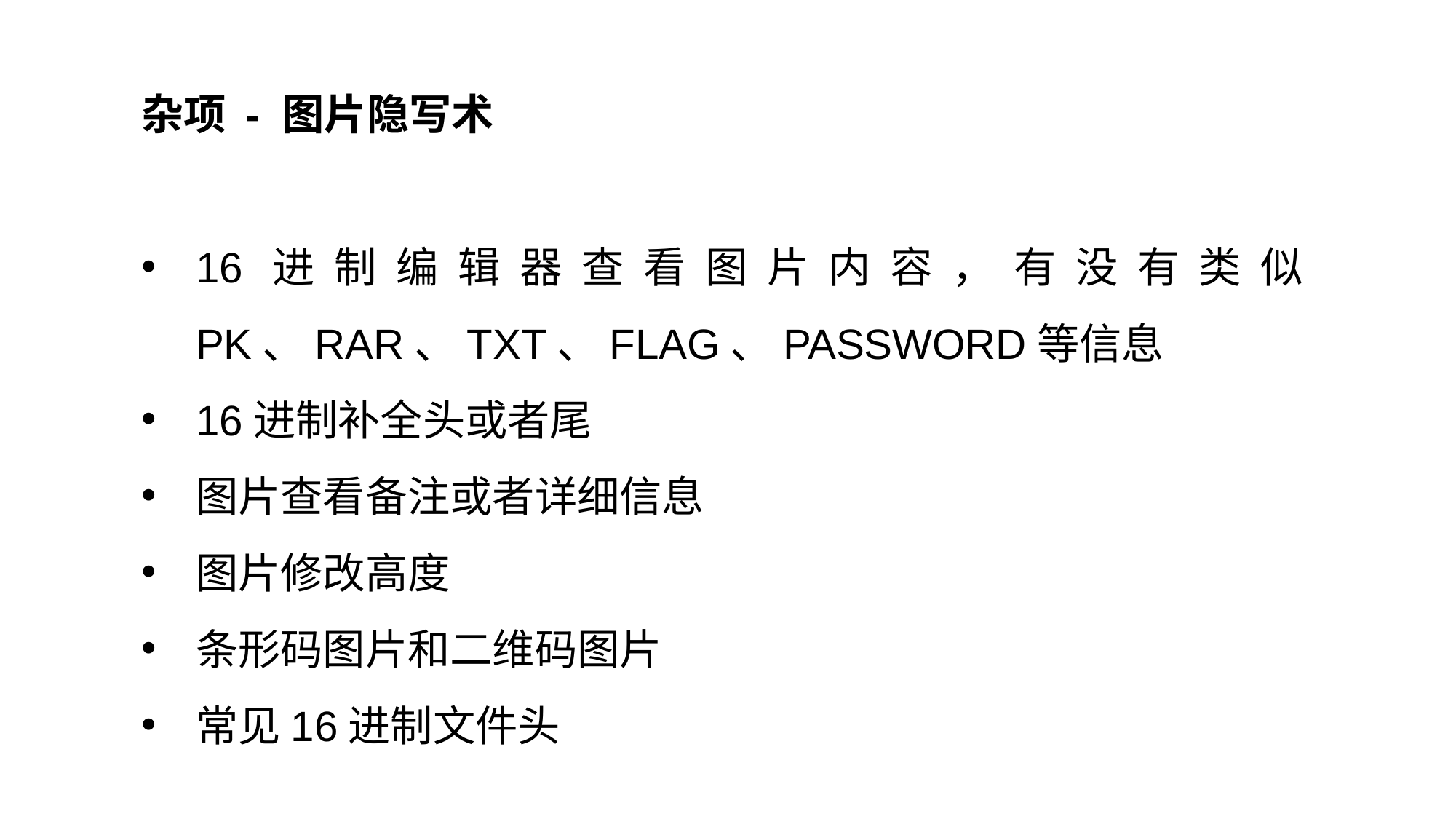

杂项 - 图片隐写术

16进制编辑器查看图片内容，有没有类似PK、RAR、TXT、FLAG、PASSWORD等信息
16进制补全头或者尾
图片查看备注或者详细信息
图片修改高度
条形码图片和二维码图片
常见16进制文件头